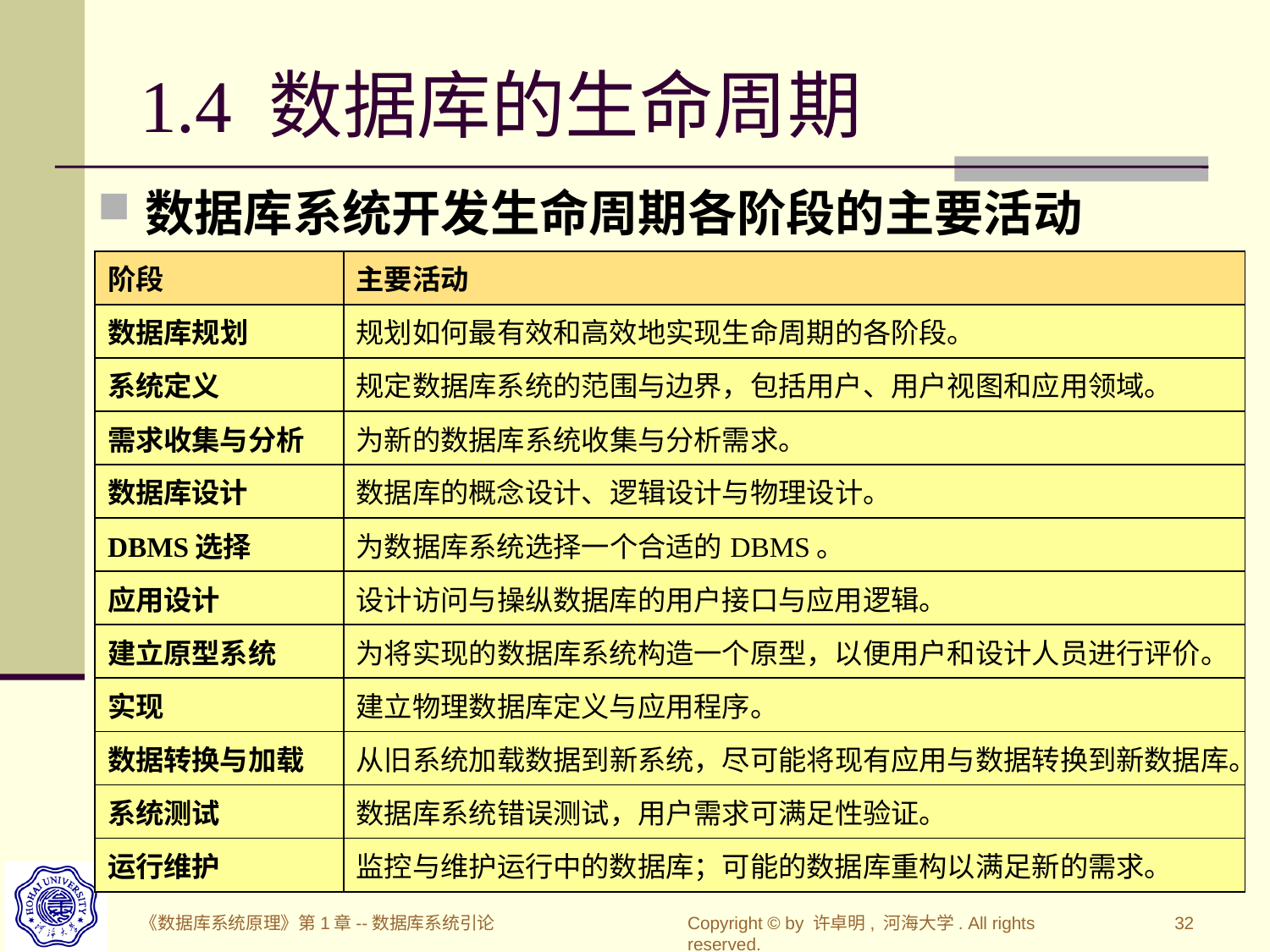

# 1.4 数据库的生命周期
数据库系统开发生命周期各阶段的主要活动
| 阶段 | 主要活动 |
| --- | --- |
| 数据库规划 | 规划如何最有效和高效地实现生命周期的各阶段。 |
| 系统定义 | 规定数据库系统的范围与边界，包括用户、用户视图和应用领域。 |
| 需求收集与分析 | 为新的数据库系统收集与分析需求。 |
| 数据库设计 | 数据库的概念设计、逻辑设计与物理设计。 |
| DBMS选择 | 为数据库系统选择一个合适的DBMS。 |
| 应用设计 | 设计访问与操纵数据库的用户接口与应用逻辑。 |
| 建立原型系统 | 为将实现的数据库系统构造一个原型，以便用户和设计人员进行评价。 |
| 实现 | 建立物理数据库定义与应用程序。 |
| 数据转换与加载 | 从旧系统加载数据到新系统，尽可能将现有应用与数据转换到新数据库。 |
| 系统测试 | 数据库系统错误测试，用户需求可满足性验证。 |
| 运行维护 | 监控与维护运行中的数据库；可能的数据库重构以满足新的需求。 |
《数据库系统原理》第1章--数据库系统引论
Copyright © by 许卓明, 河海大学. All rights reserved.
32